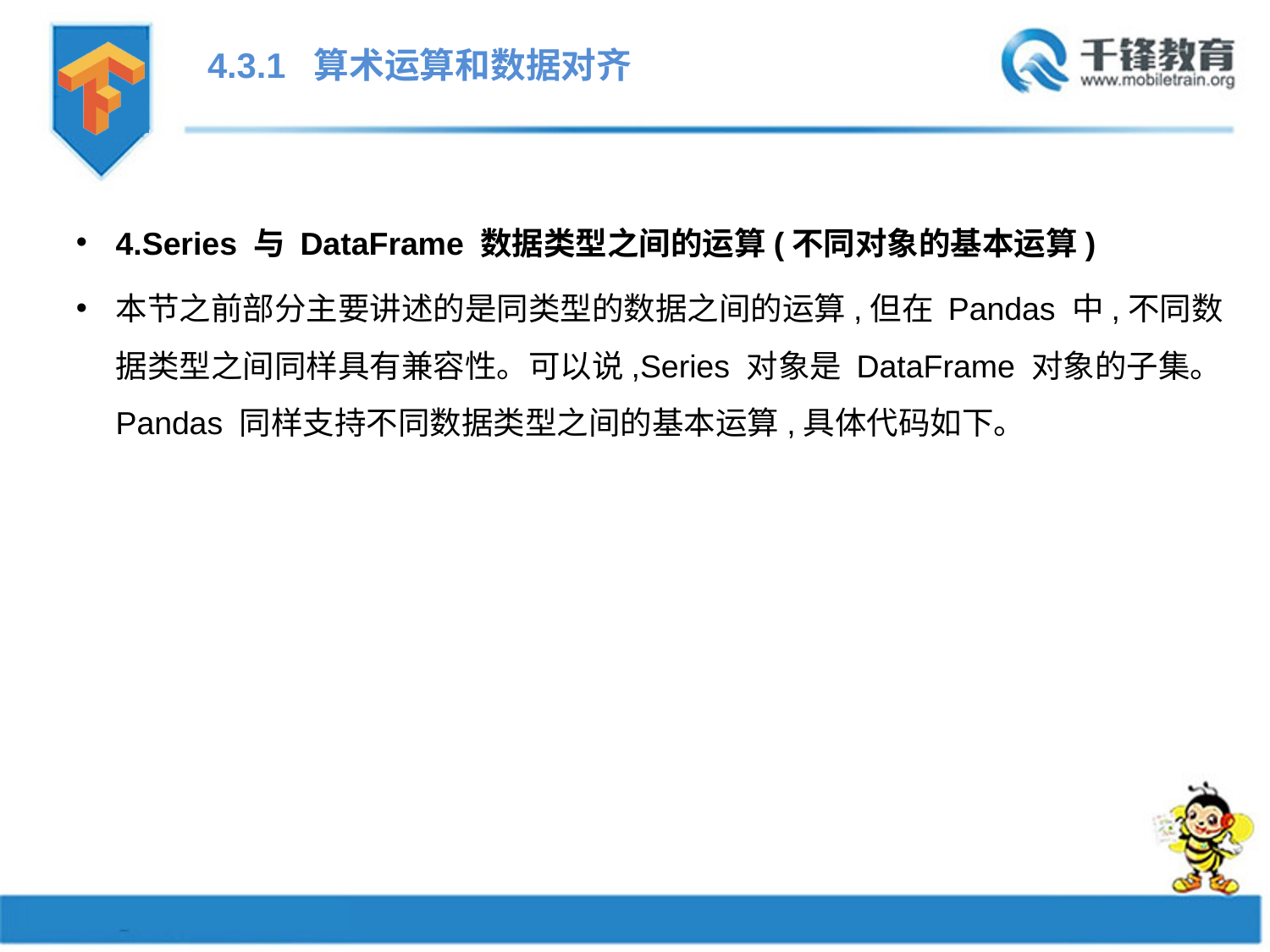

4.3.1  算术运算和数据对齐
4.Series 与 DataFrame 数据类型之间的运算(不同对象的基本运算)
本节之前部分主要讲述的是同类型的数据之间的运算,但在 Pandas 中,不同数据类型之间同样具有兼容性。可以说,Series 对象是 DataFrame 对象的子集。 Pandas 同样支持不同数据类型之间的基本运算,具体代码如下。